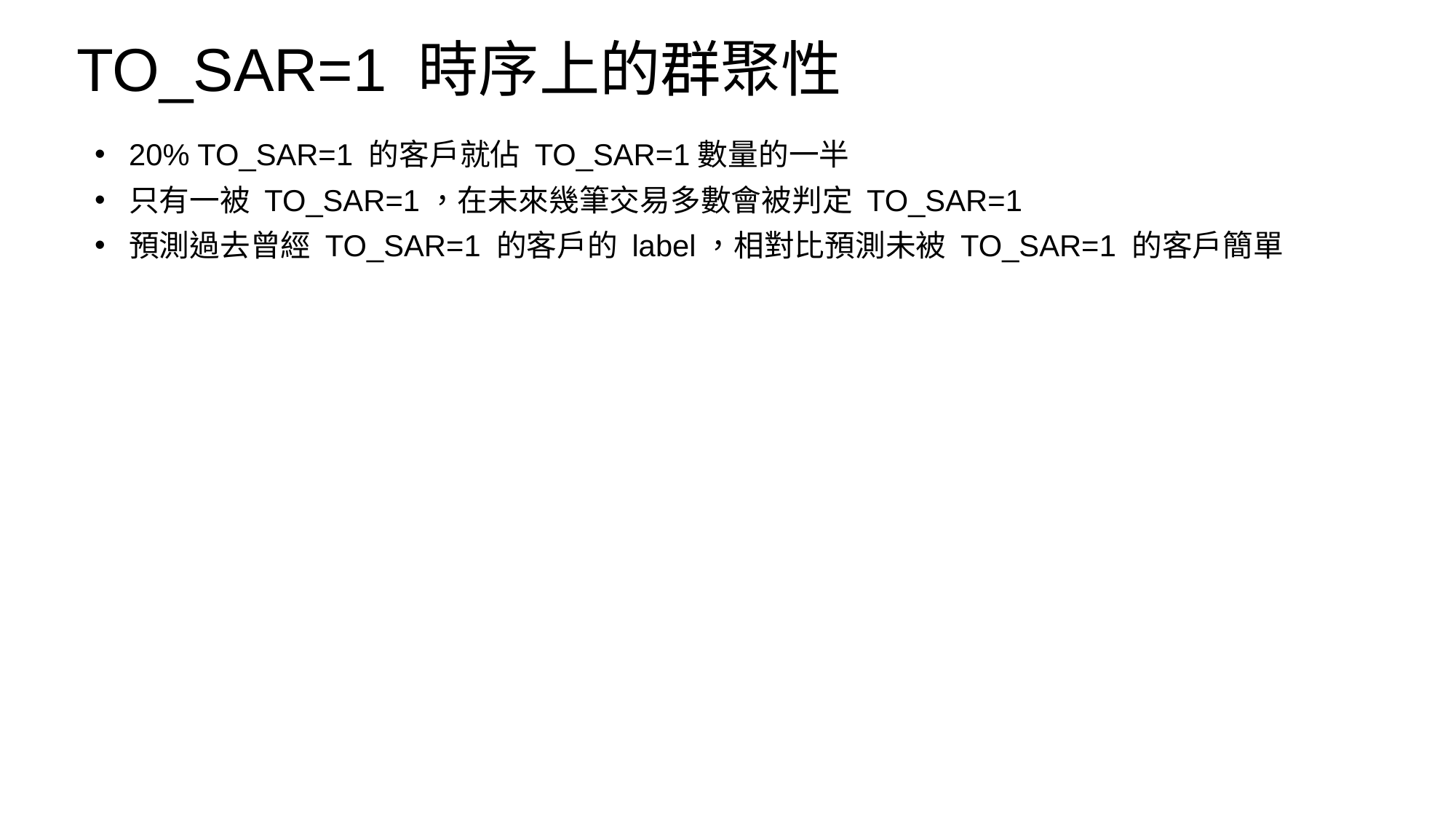

# TO_SAR=1 時序上的群聚性
20% TO_SAR=1 的客戶就佔 TO_SAR=1數量的一半
只有一被 TO_SAR=1，在未來幾筆交易多數會被判定 TO_SAR=1
預測過去曾經 TO_SAR=1 的客戶的 label，相對比預測未被 TO_SAR=1 的客戶簡單